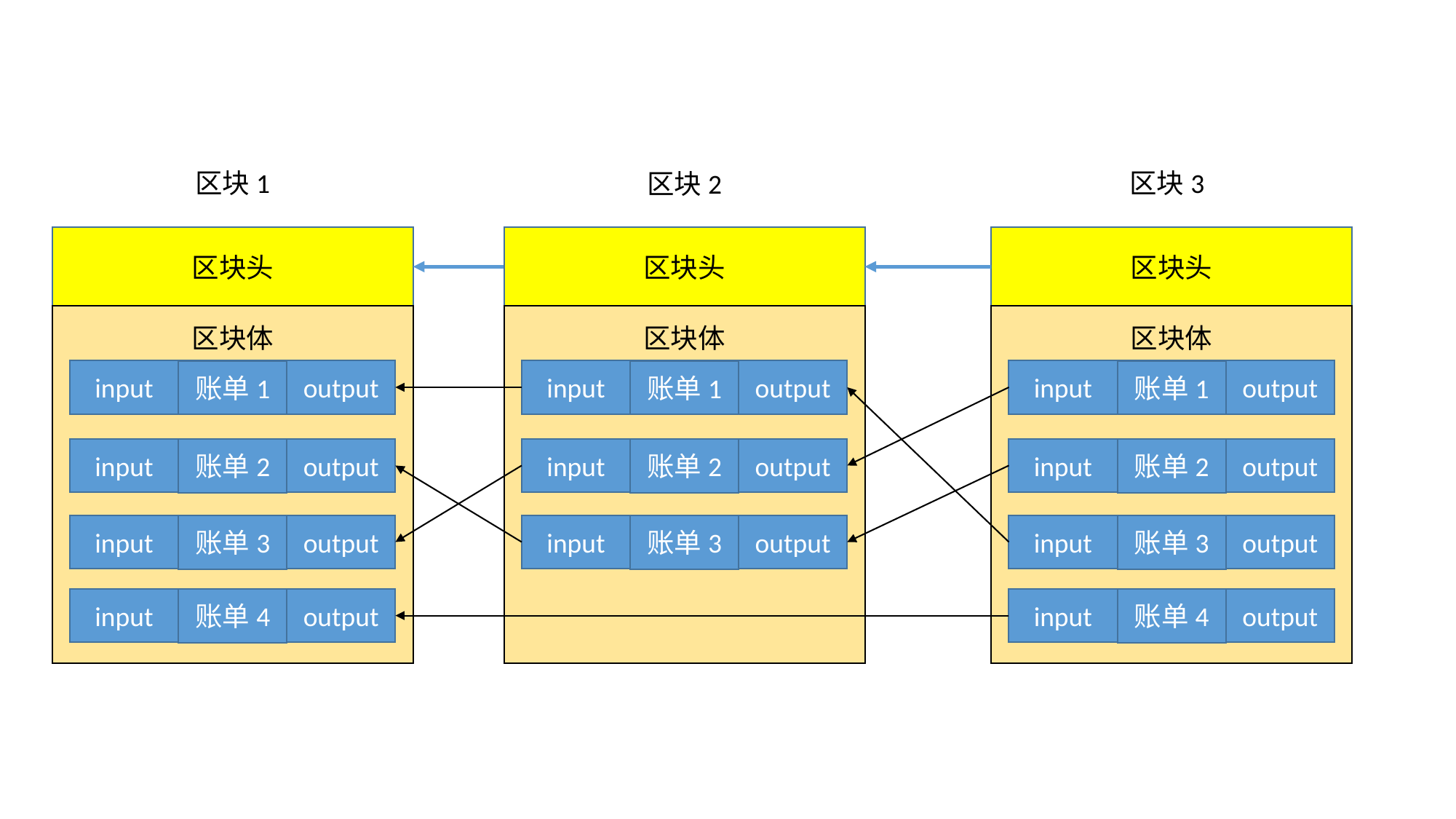

区块1
区块3
区块2
区块头
区块头
区块头

区块体

区块体

区块体

input
output
账单1
input
output
账单1
input
output
账单1
input
output
账单2
input
output
账单2
input
output
账单2
input
output
账单3
input
output
账单3
input
output
账单3
input
output
账单4
input
output
账单4